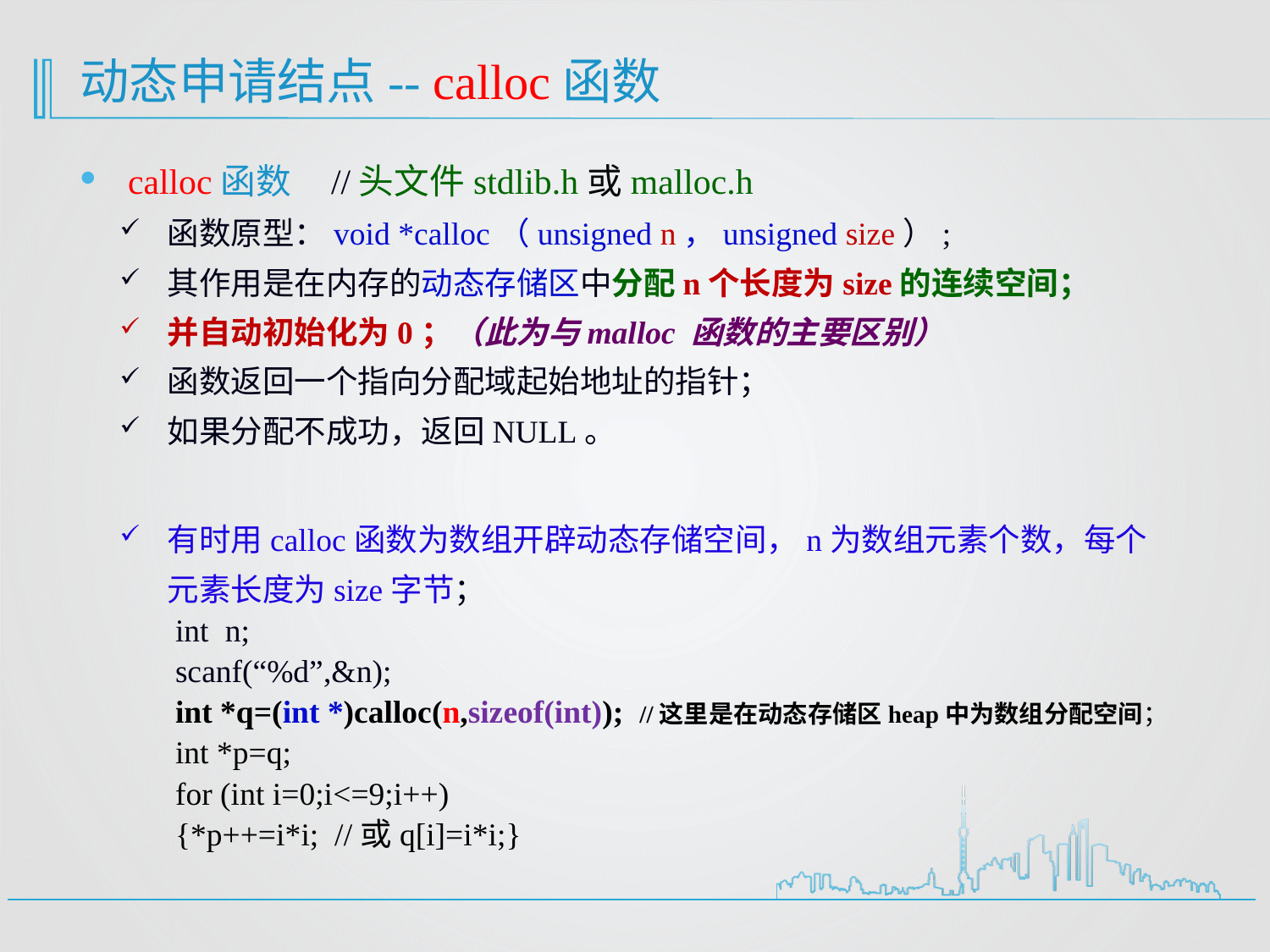

# 动态申请结点-- calloc函数
calloc函数    //头文件stdlib.h或malloc.h
函数原型：void *calloc（unsigned n，unsigned size）;
其作用是在内存的动态存储区中分配n个长度为size的连续空间；
并自动初始化为0；（此为与malloc 函数的主要区别）
函数返回一个指向分配域起始地址的指针；
如果分配不成功，返回NULL。

有时用calloc函数为数组开辟动态存储空间，n为数组元素个数，每个元素长度为size字节；
int  n;
scanf(“%d”,&n);
int *q=(int *)calloc(n,sizeof(int));  //这里是在动态存储区heap中为数组分配空间；
int *p=q;
for (int i=0;i<=9;i++)
{*p++=i*i;  //或q[i]=i*i;}